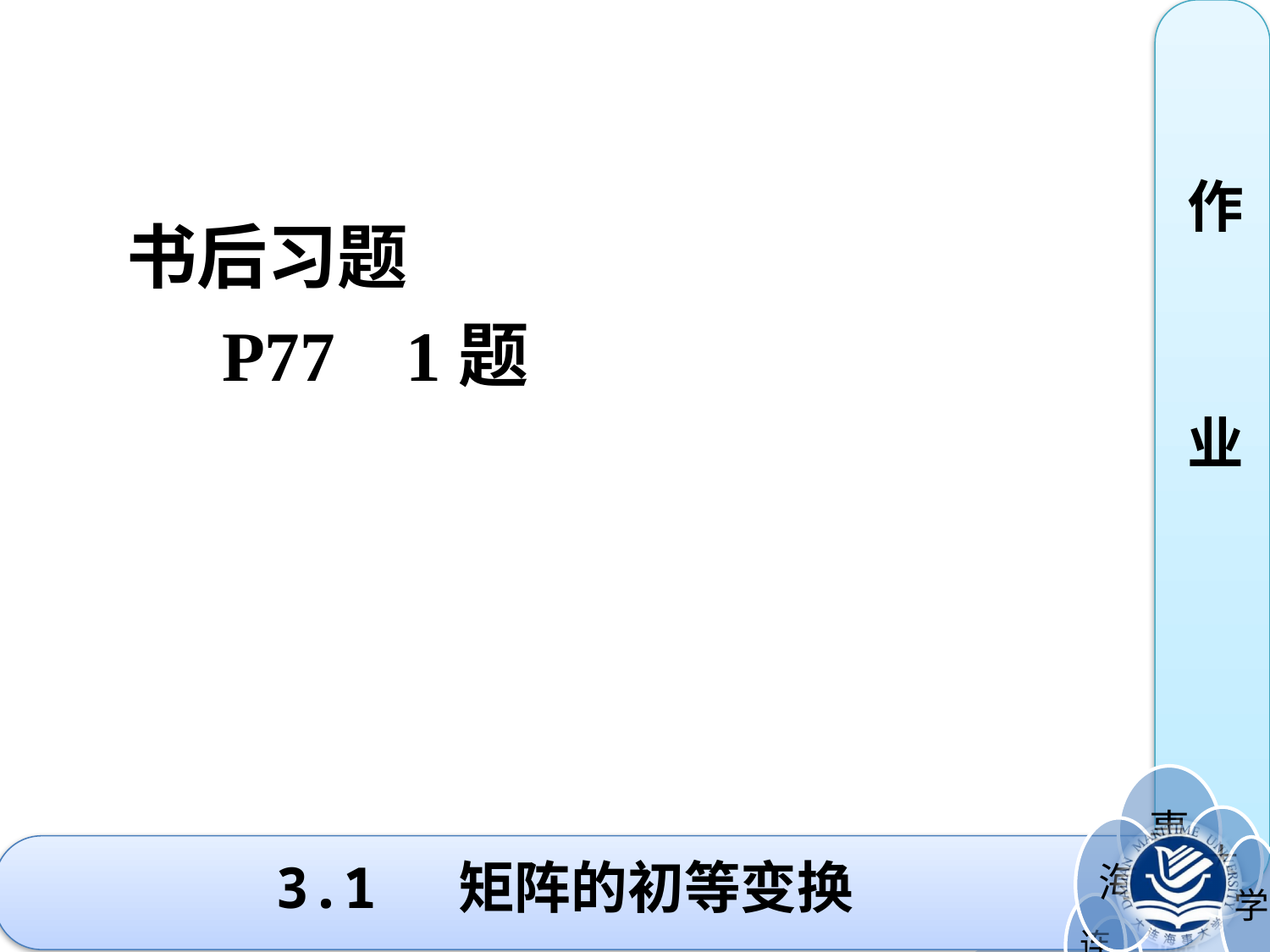

作

业
     书后习题
           P77    1题
# 3.1  矩阵的初等变换